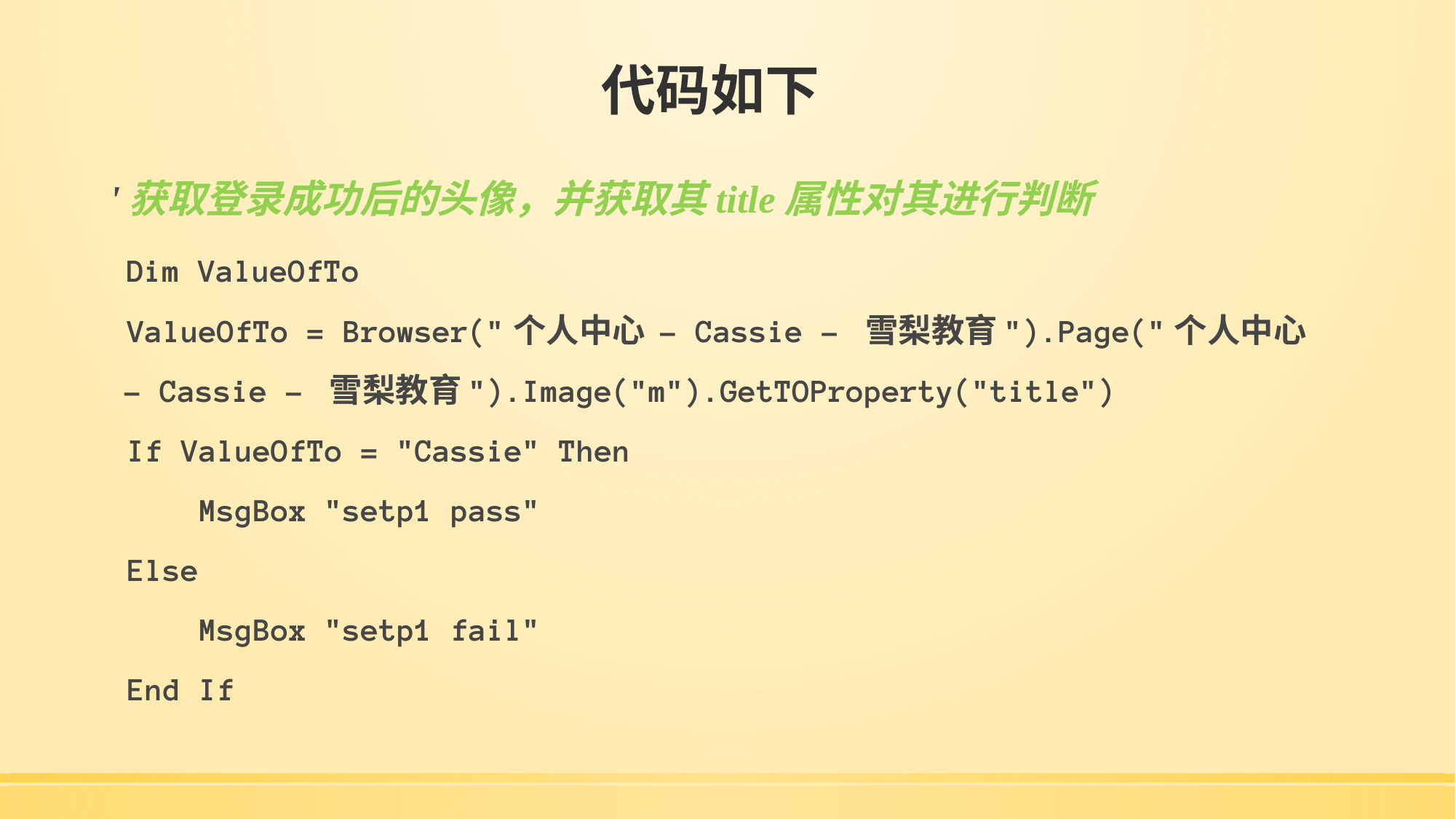

# 代码如下
'获取登录成功后的头像，并获取其title属性对其进行判断
 Dim ValueOfTo
 ValueOfTo = Browser("个人中心 - Cassie - 雪梨教育").Page("个人中心 - Cassie - 雪梨教育").Image("m").GetTOProperty("title")
 If ValueOfTo = "Cassie" Then
     MsgBox "setp1 pass"
 Else
     MsgBox "setp1 fail"
 End If